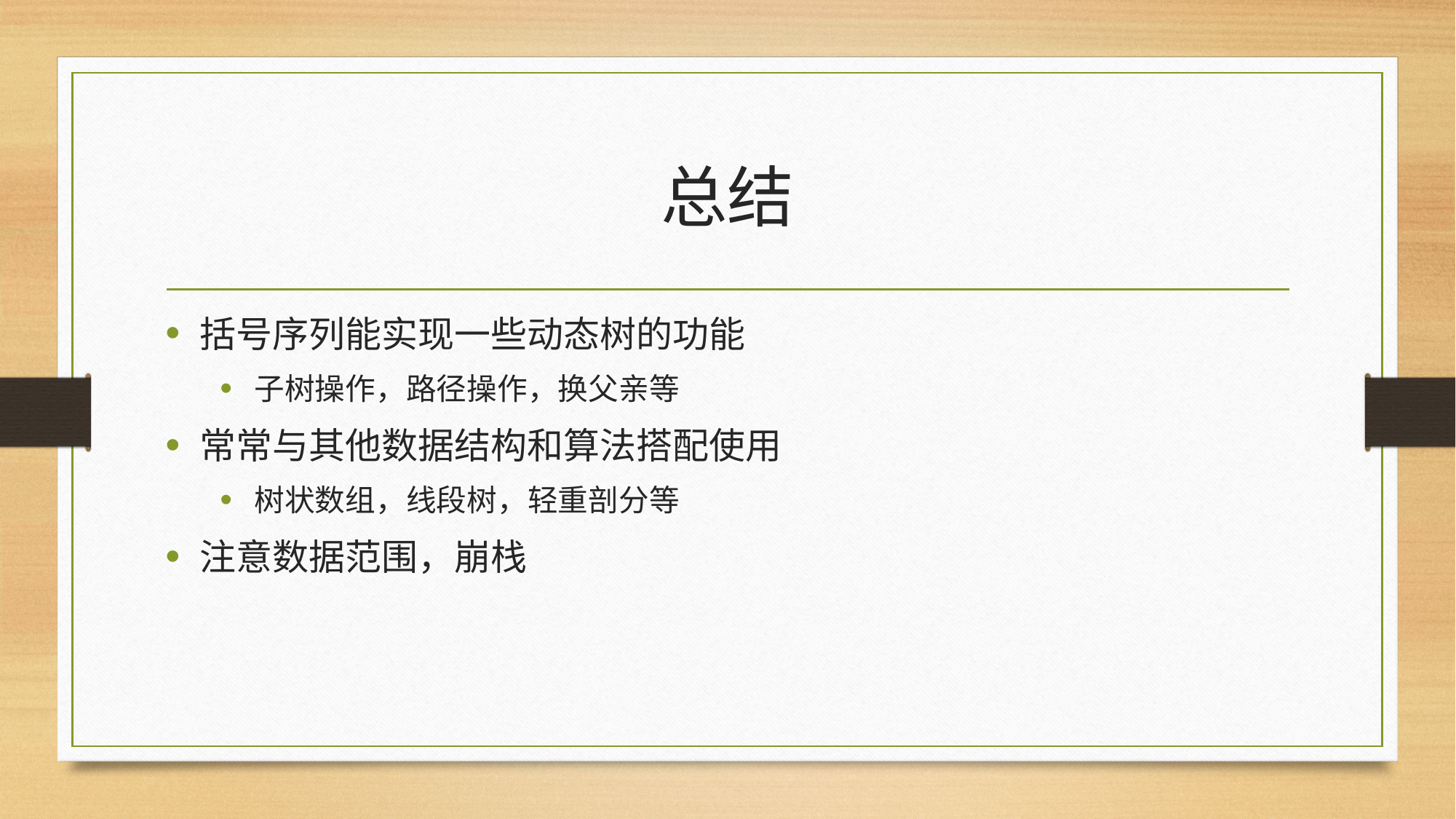

# 总结
括号序列能实现一些动态树的功能
子树操作，路径操作，换父亲等
常常与其他数据结构和算法搭配使用
树状数组，线段树，轻重剖分等
注意数据范围，崩栈